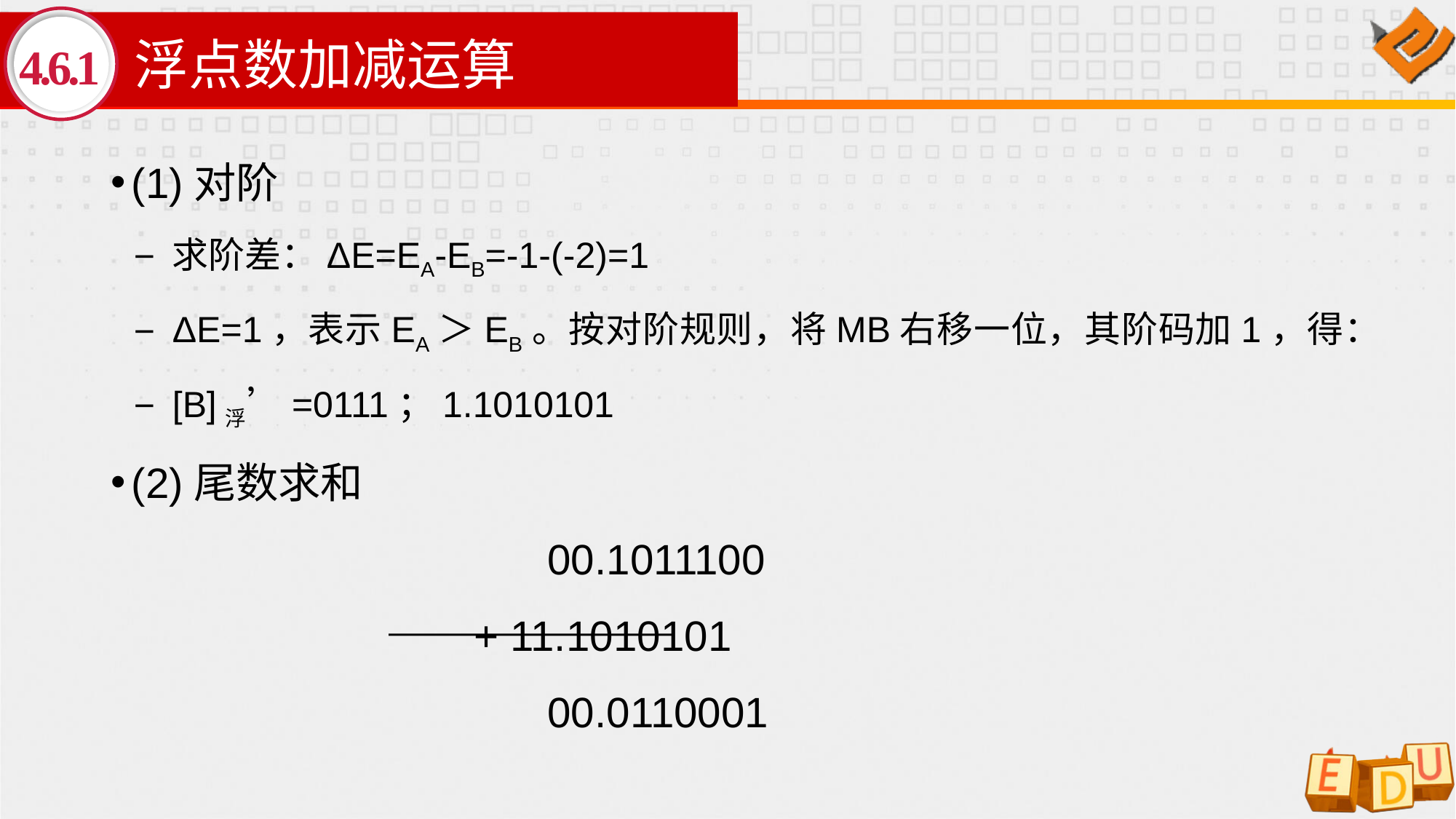

# 浮点数加减运算
4.6.1
(1)对阶
求阶差：ΔE=EA-EB=-1-(-2)=1
ΔE=1，表示EA＞EB。按对阶规则，将MB右移一位，其阶码加1，得：
[B]浮’=0111；1.1010101
(2)尾数求和
 				00.1011100
     			   + 11.1010101
				00.0110001